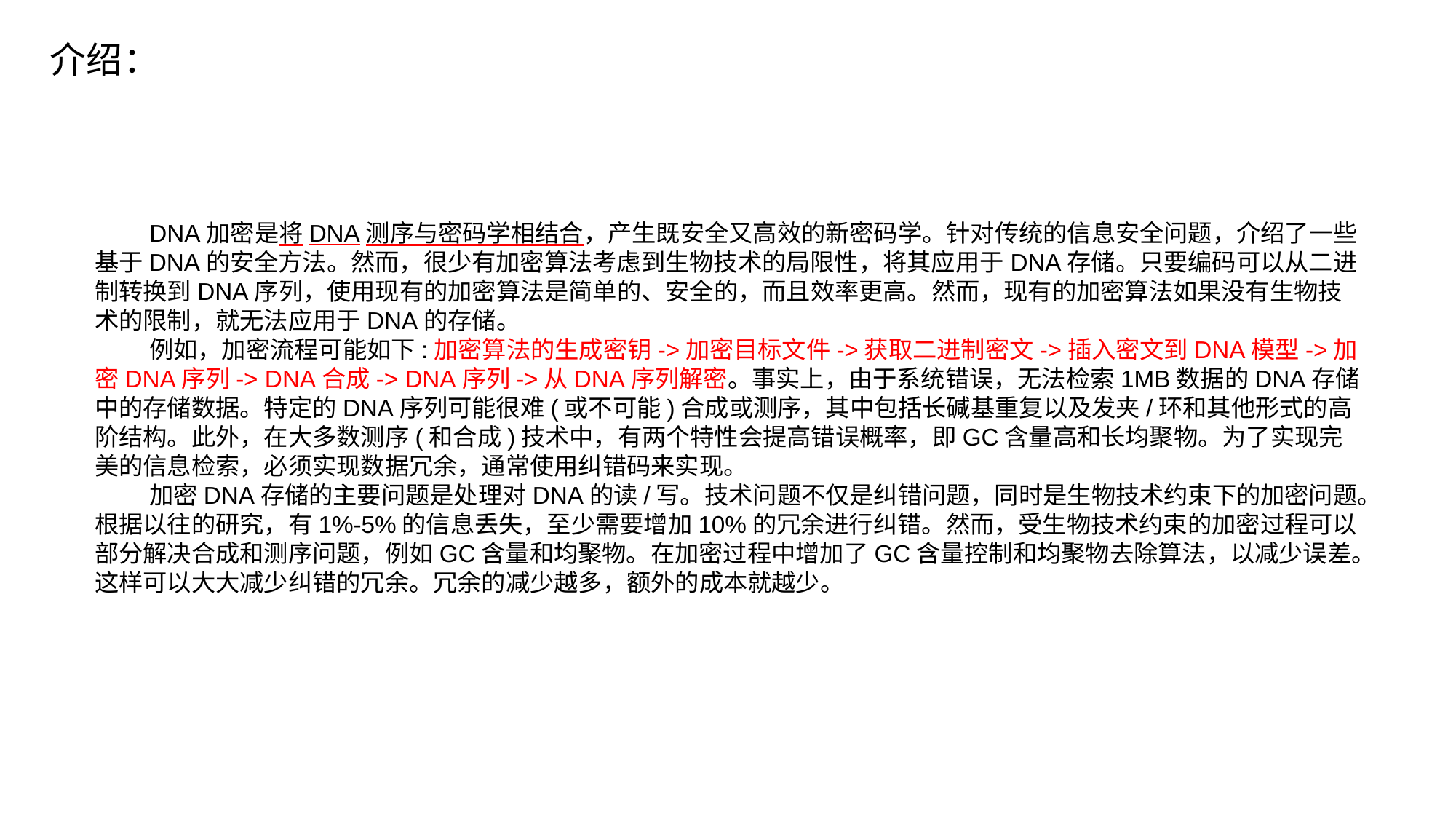

介绍：
DNA加密是将DNA测序与密码学相结合，产生既安全又高效的新密码学。针对传统的信息安全问题，介绍了一些基于DNA的安全方法。然而，很少有加密算法考虑到生物技术的局限性，将其应用于DNA存储。只要编码可以从二进制转换到DNA序列，使用现有的加密算法是简单的、安全的，而且效率更高。然而，现有的加密算法如果没有生物技术的限制，就无法应用于DNA的存储。
例如，加密流程可能如下:加密算法的生成密钥->加密目标文件->获取二进制密文->插入密文到DNA模型->加密DNA序列-> DNA合成-> DNA序列->从DNA序列解密。事实上，由于系统错误，无法检索1MB数据的DNA存储中的存储数据。特定的DNA序列可能很难(或不可能)合成或测序，其中包括长碱基重复以及发夹/环和其他形式的高阶结构。此外，在大多数测序(和合成)技术中，有两个特性会提高错误概率，即GC含量高和长均聚物。为了实现完美的信息检索，必须实现数据冗余，通常使用纠错码来实现。
加密DNA存储的主要问题是处理对DNA的读/写。技术问题不仅是纠错问题，同时是生物技术约束下的加密问题。根据以往的研究，有1%-5%的信息丢失，至少需要增加10%的冗余进行纠错。然而，受生物技术约束的加密过程可以部分解决合成和测序问题，例如GC含量和均聚物。在加密过程中增加了GC含量控制和均聚物去除算法，以减少误差。这样可以大大减少纠错的冗余。冗余的减少越多，额外的成本就越少。